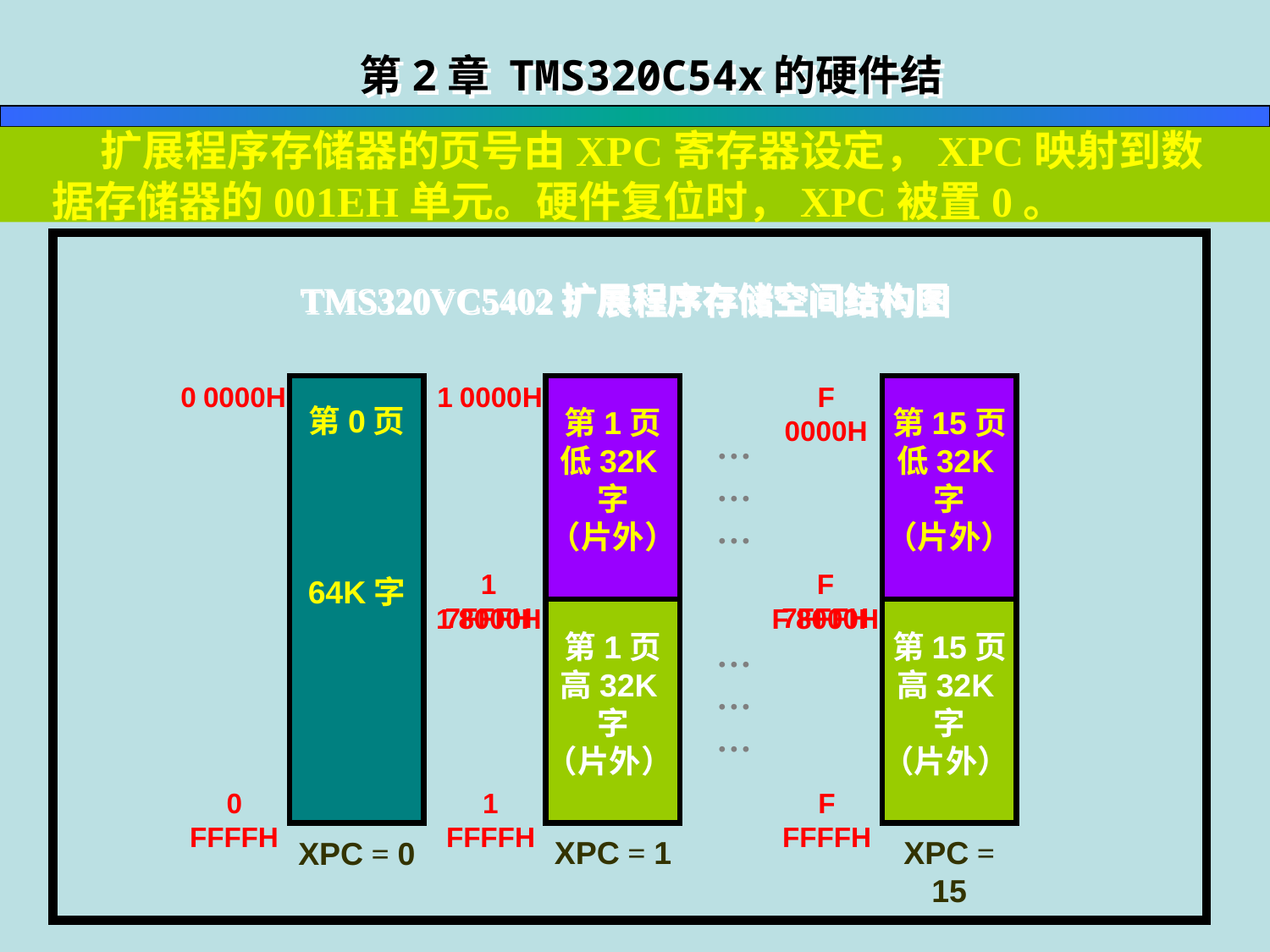

第2章 TMS320C54x的硬件结构

    扩展程序存储器的页号由XPC寄存器设定，XPC映射到数据存储器的001EH单元。硬件复位时，XPC被置0。
2．程序存储空间的分页扩展
    ’C5402共有20条外部程序地址总线，可寻址程序存储空间为1M。整个程序存储空间分成16页，每页共计64K字。

TMS320VC5402扩展程序存储空间结构图

第1页

64K字
1 0000H
1 FFFFH
XPC = 1

第15页

64K字
F 0000H
F FFFFH
XPC = 15

第0页

64K字
0 0000H
0 FFFFH
XPC = 0

第1页
低32K字
（片外）

1 7FFFH

第15页
低32K字
（片外）

F 7FFFH
…
…
…

…
…
…

第1页
高32K字
（片外）
1 8000H

第15页
高32K字
（片外）
F 8000H

90